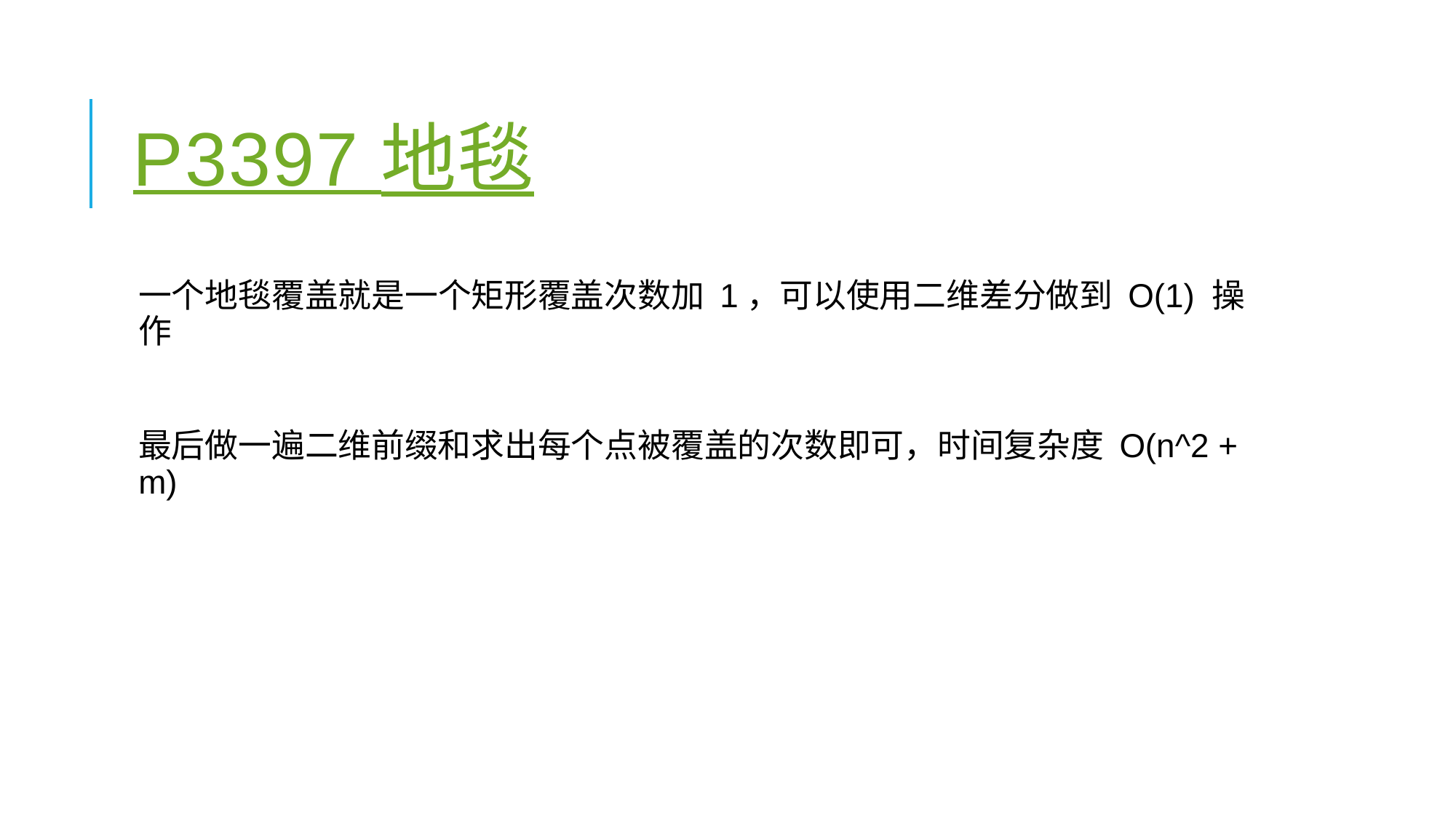

# P3397 地毯
一个地毯覆盖就是一个矩形覆盖次数加 1，可以使用二维差分做到 O(1) 操作

最后做一遍二维前缀和求出每个点被覆盖的次数即可，时间复杂度 O(n^2 + m)